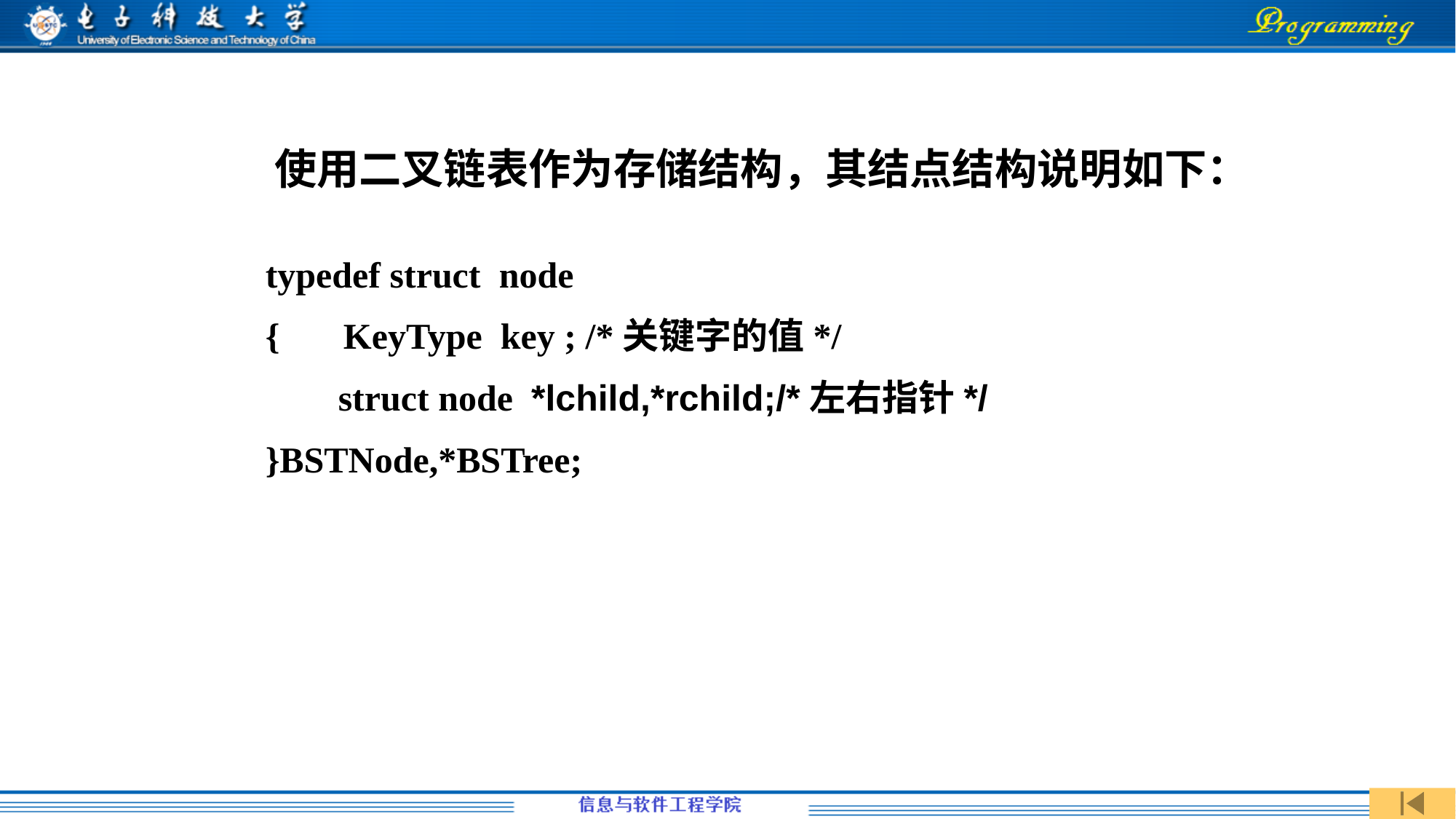

使用二叉链表作为存储结构，其结点结构说明如下：
typedef struct  node
{       KeyType  key ; /*关键字的值*/
        struct node  *lchild,*rchild;/*左右指针*/
}BSTNode,*BSTree;